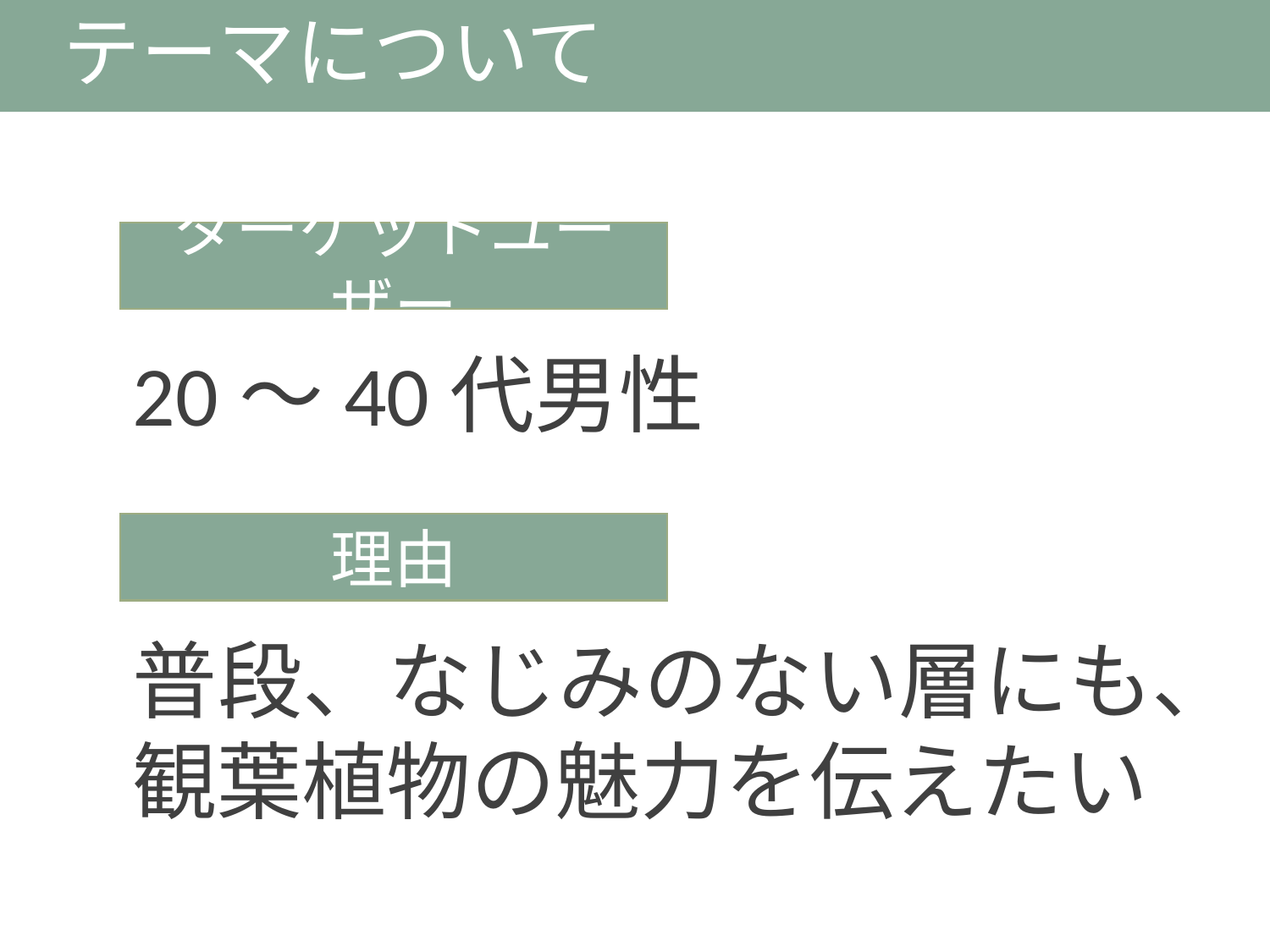

# テーマについて
ターゲットユーザー
20～40代男性
理由
普段、なじみのない層にも、観葉植物の魅力を伝えたい